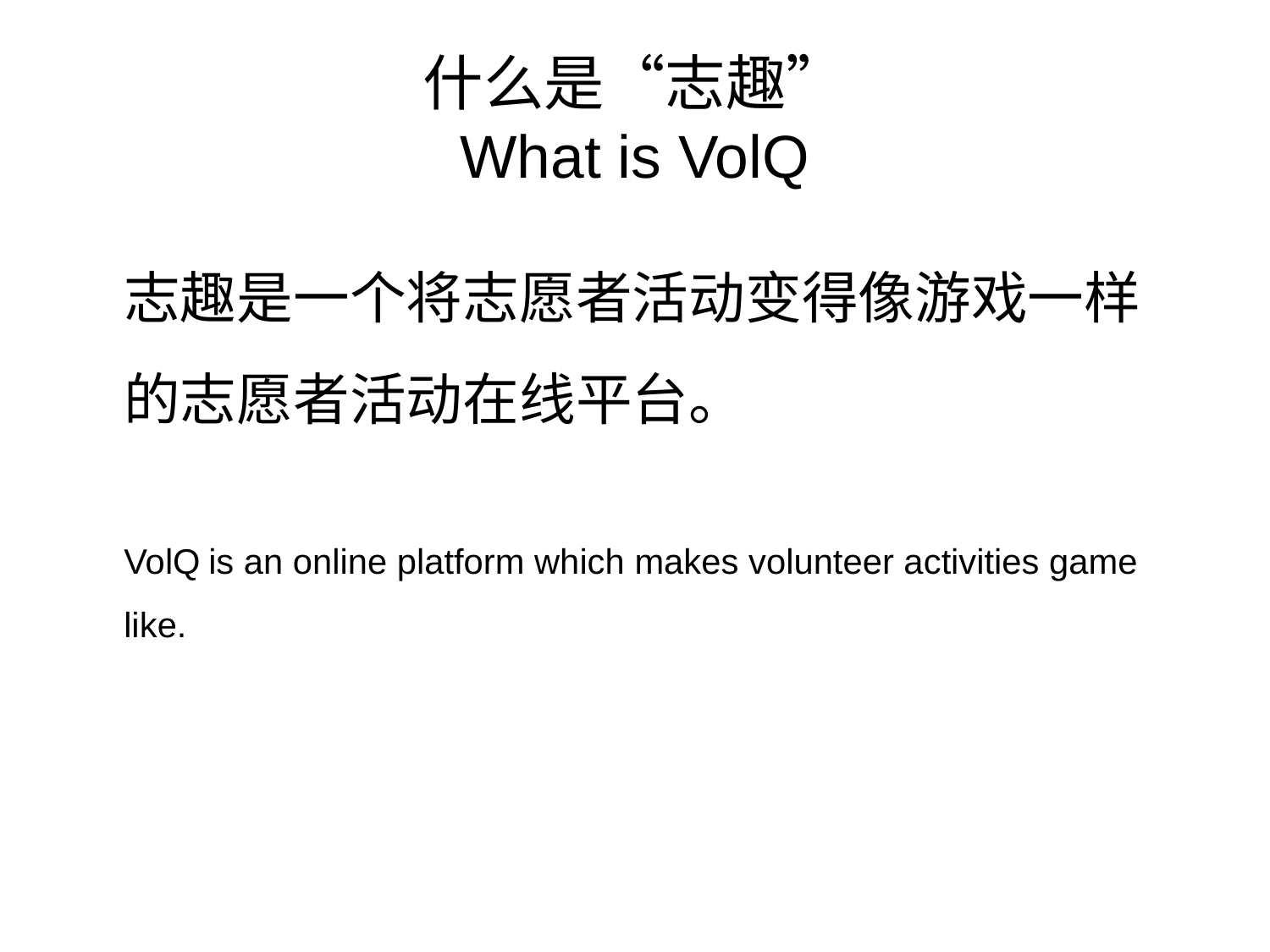

# 什么是“志趣” What is VolQ
志趣是一个将志愿者活动变得像游戏一样的志愿者活动在线平台。

VolQ is an online platform which makes volunteer activities game like.